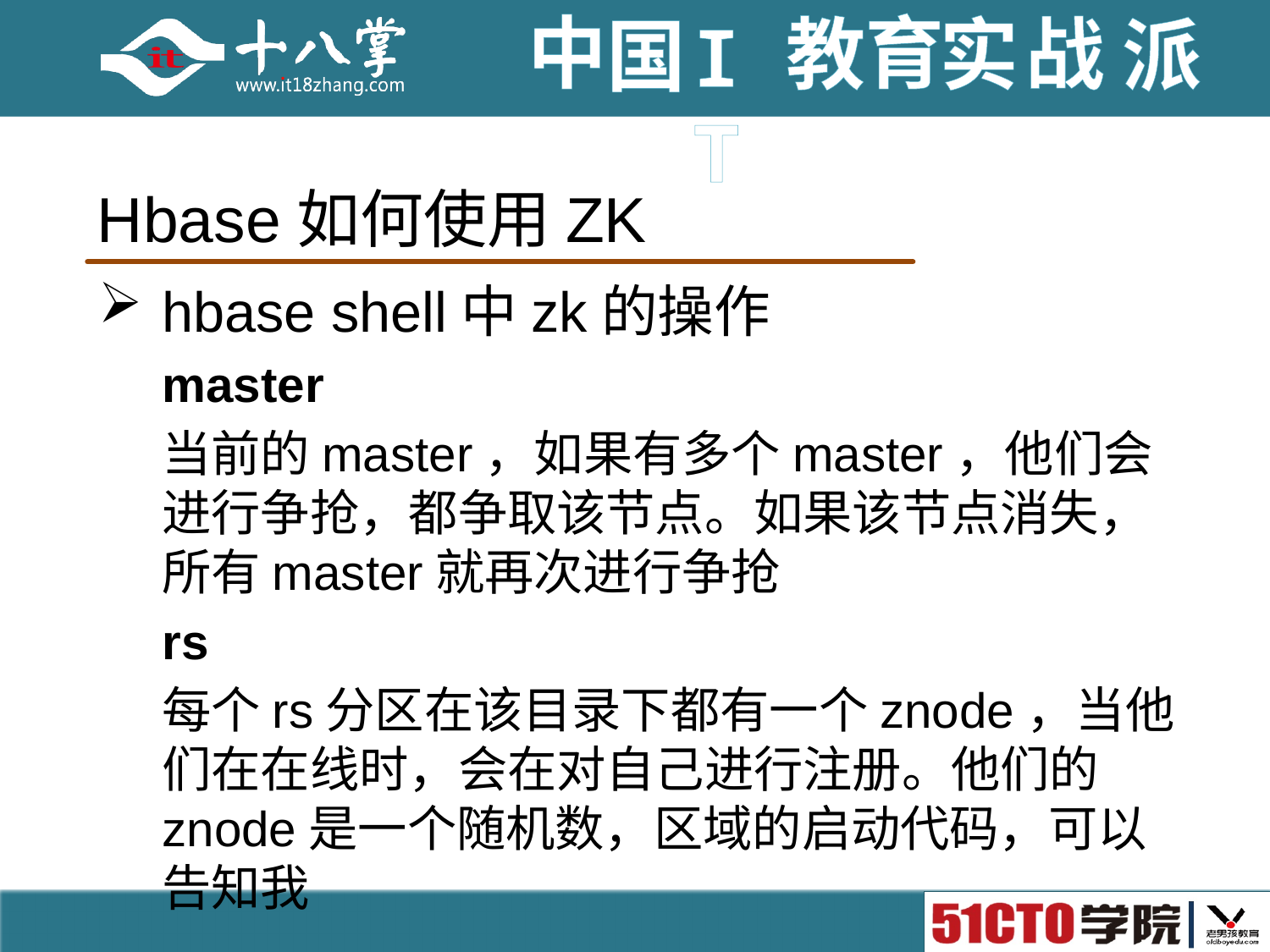

# Hbase如何使用ZK
hbase shell中zk的操作
master
当前的master，如果有多个master，他们会进行争抢，都争取该节点。如果该节点消失，所有master就再次进行争抢
rs
每个rs分区在该目录下都有一个znode，当他们在在线时，会在对自己进行注册。他们的znode是一个随机数，区域的启动代码，可以告知我